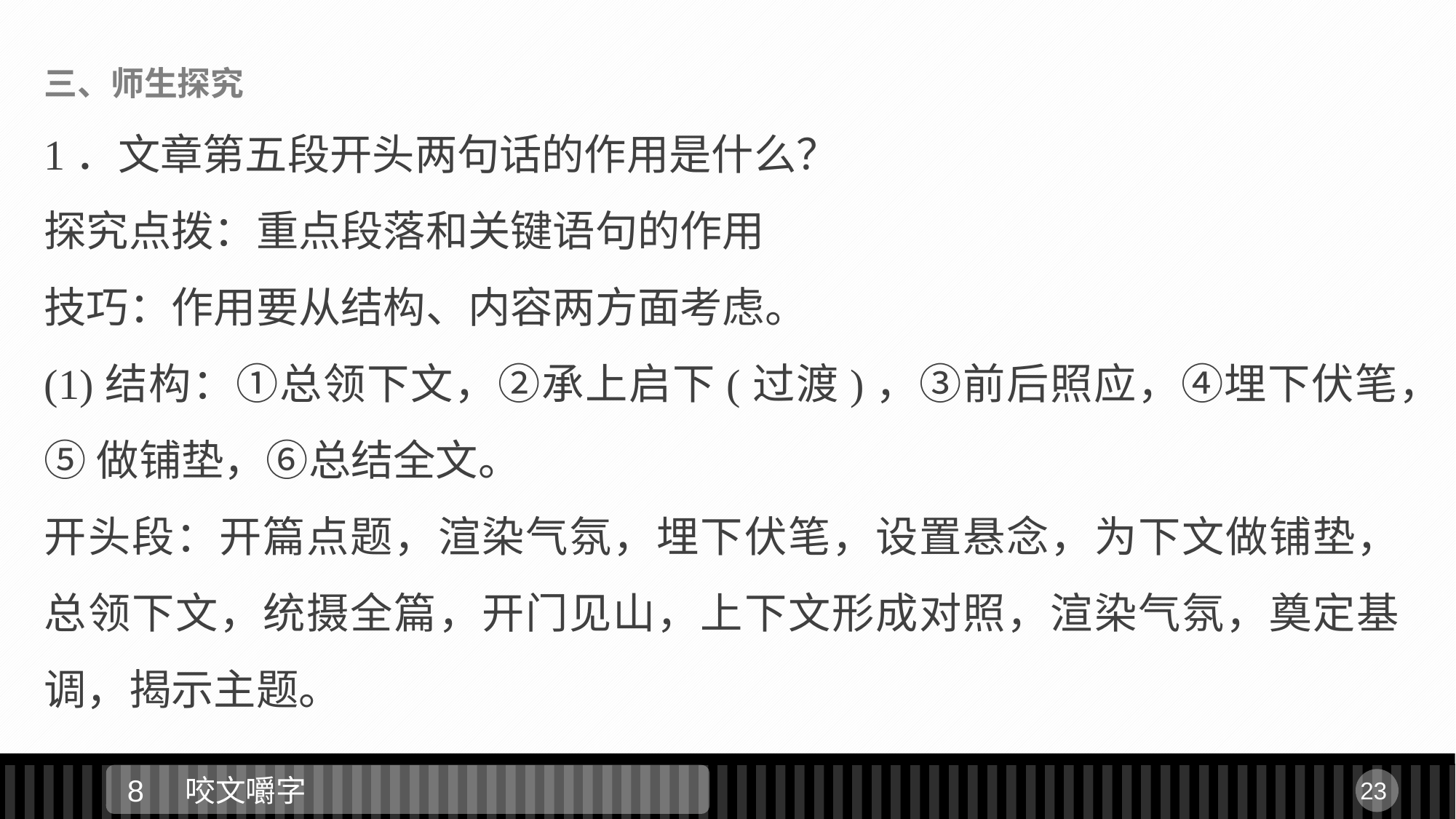

三、师生探究
1．文章第五段开头两句话的作用是什么？
探究点拨：重点段落和关键语句的作用
技巧：作用要从结构、内容两方面考虑。
(1)结构：①总领下文，②承上启下(过渡)，③前后照应，④埋下伏笔，
⑤做铺垫，⑥总结全文。
开头段：开篇点题，渲染气氛，埋下伏笔，设置悬念，为下文做铺垫，总领下文，统摄全篇，开门见山，上下文形成对照，渲染气氛，奠定基调，揭示主题。